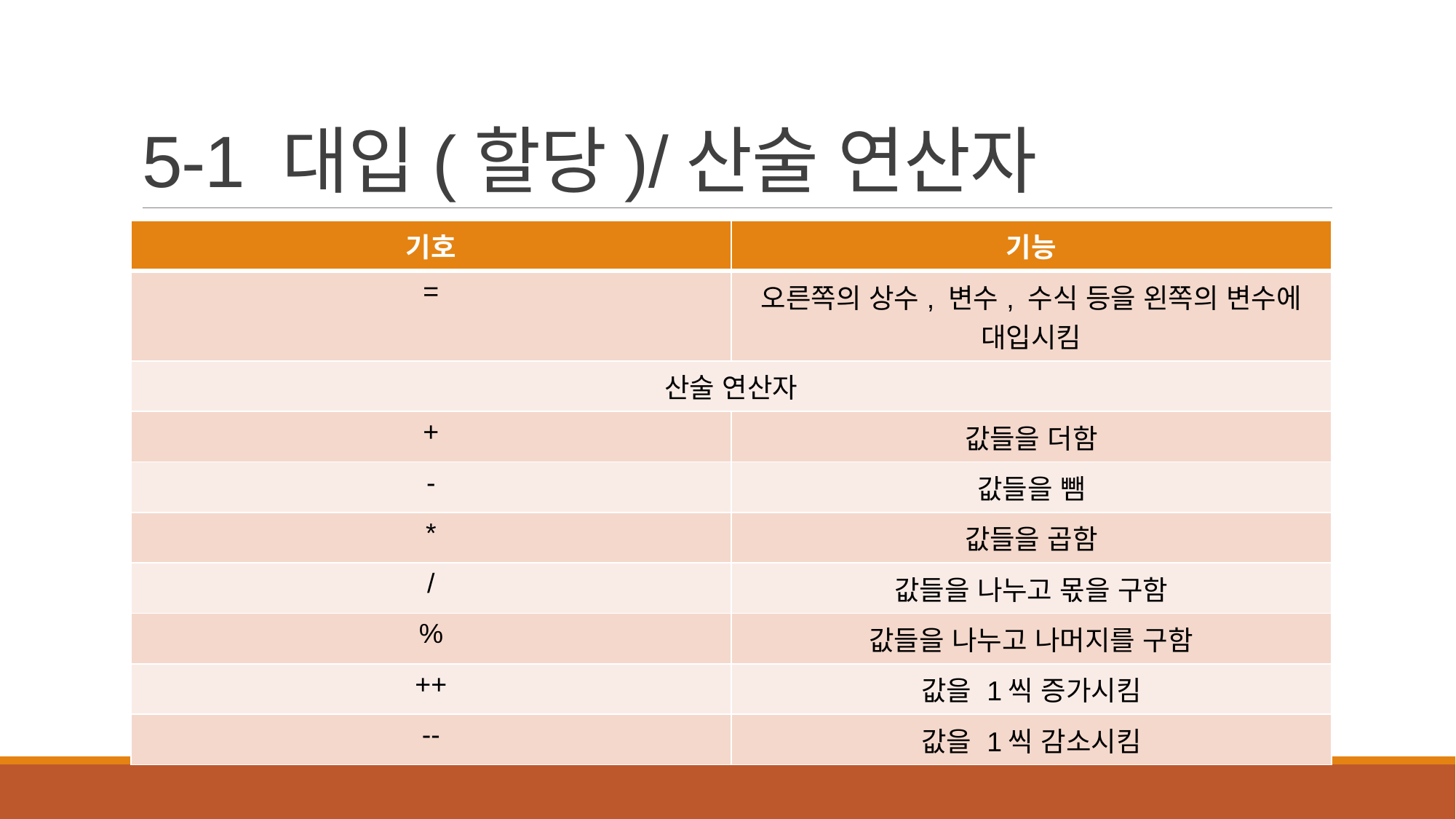

# 5-1 대입(할당)/산술 연산자
| 기호 | 기능 |
| --- | --- |
| = | 오른쪽의 상수, 변수, 수식 등을 왼쪽의 변수에 대입시킴 |
| 산술 연산자 |  |
| + | 값들을 더함 |
| - | 값들을 뺌 |
| \* | 값들을 곱함 |
| / | 값들을 나누고 몫을 구함 |
| % | 값들을 나누고 나머지를 구함 |
| ++ | 값을 1씩 증가시킴 |
| -- | 값을 1씩 감소시킴 |